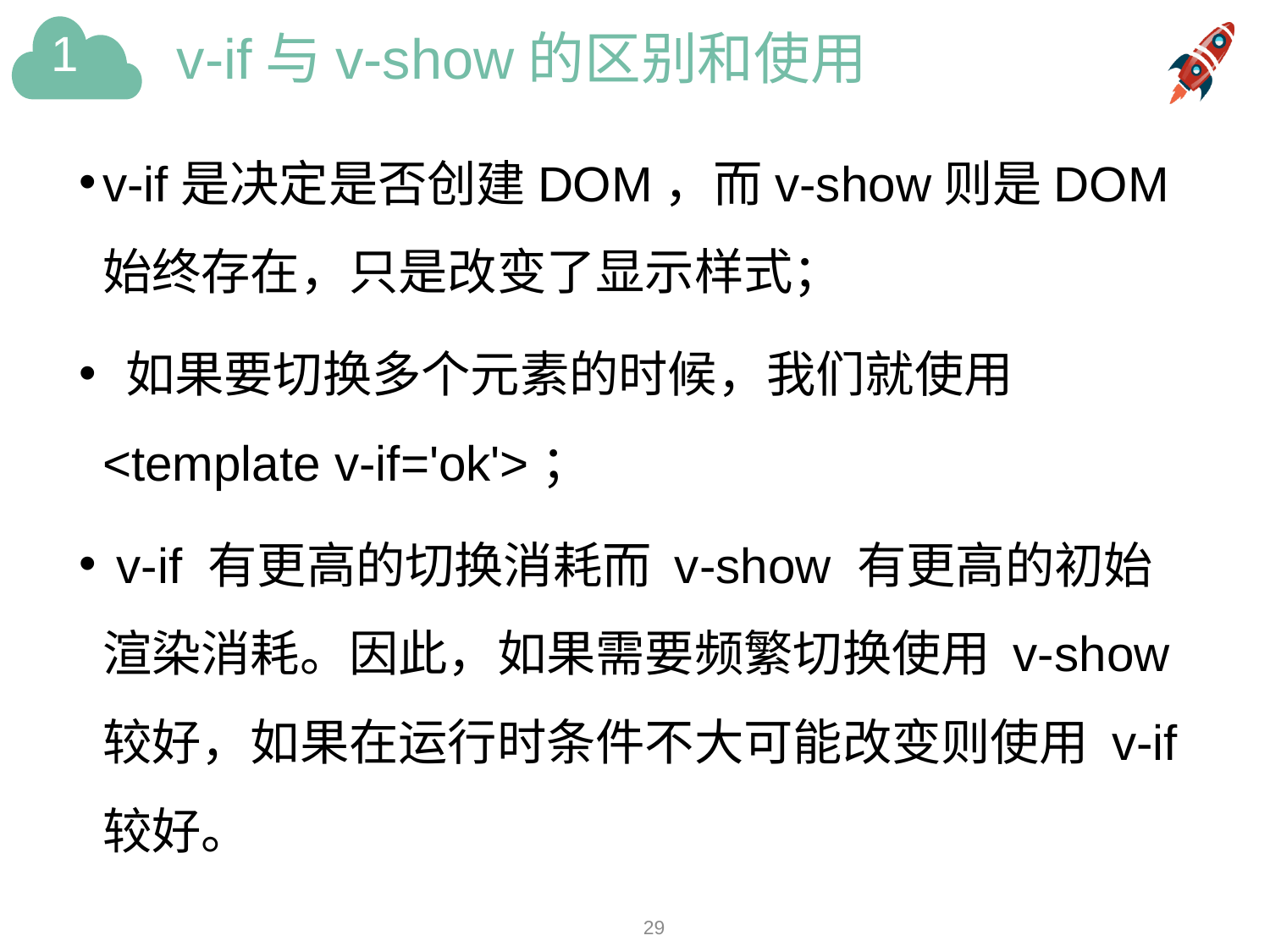

# v-if与v-show的区别和使用
v-if是决定是否创建DOM，而v-show则是DOM始终存在，只是改变了显示样式；
 如果要切换多个元素的时候，我们就使用<template v-if='ok'>；
 v-if 有更高的切换消耗而 v-show 有更高的初始渲染消耗。因此，如果需要频繁切换使用 v-show 较好，如果在运行时条件不大可能改变则使用 v-if 较好。
29